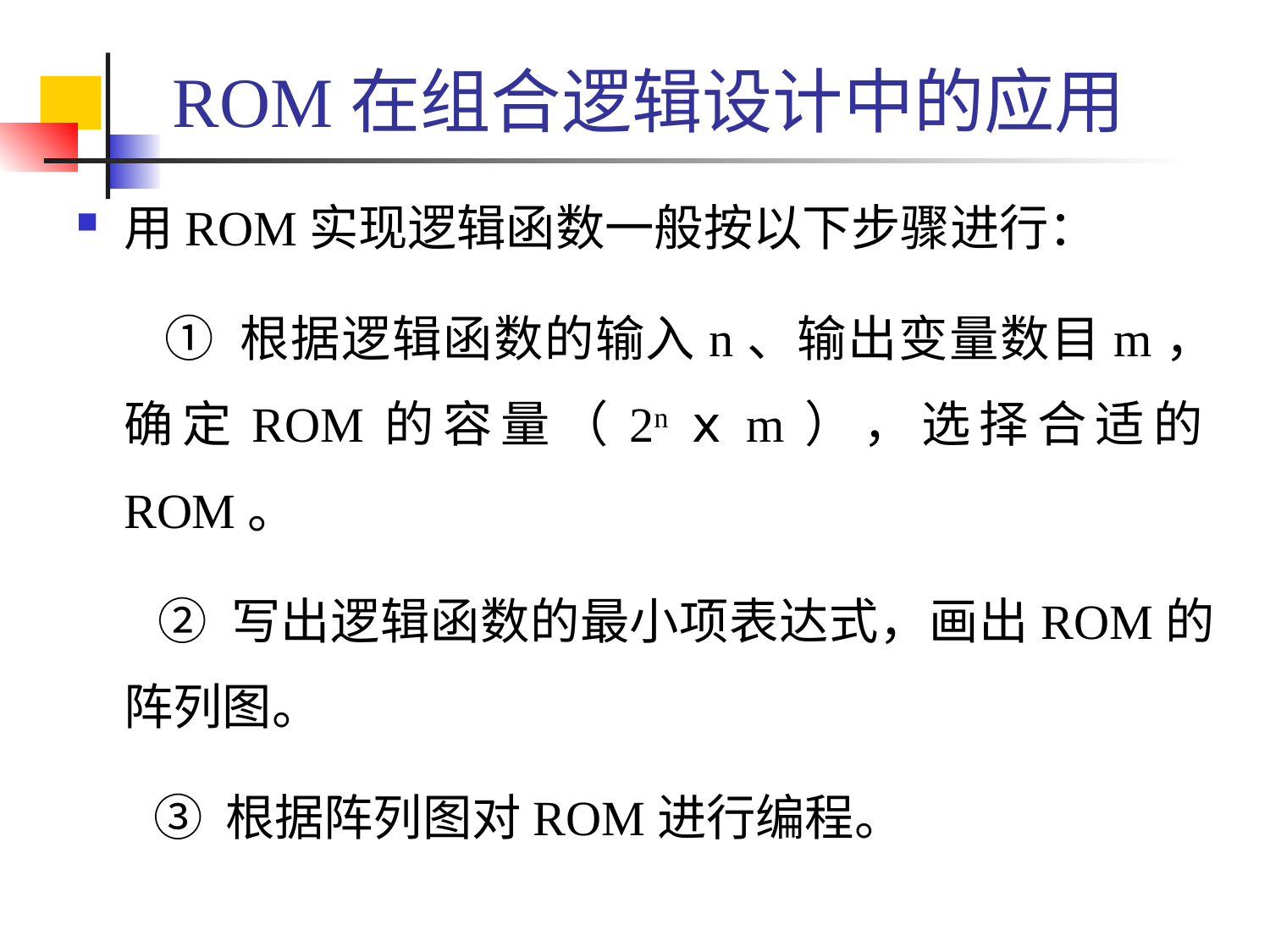

# ROM在组合逻辑设计中的应用
用ROM实现逻辑函数一般按以下步骤进行：
       ① 根据逻辑函数的输入n、输出变量数目m，确定ROM的容量（2n ⅹ m），选择合适的ROM。
       ② 写出逻辑函数的最小项表达式，画出ROM的阵列图。
       ③ 根据阵列图对ROM进行编程。